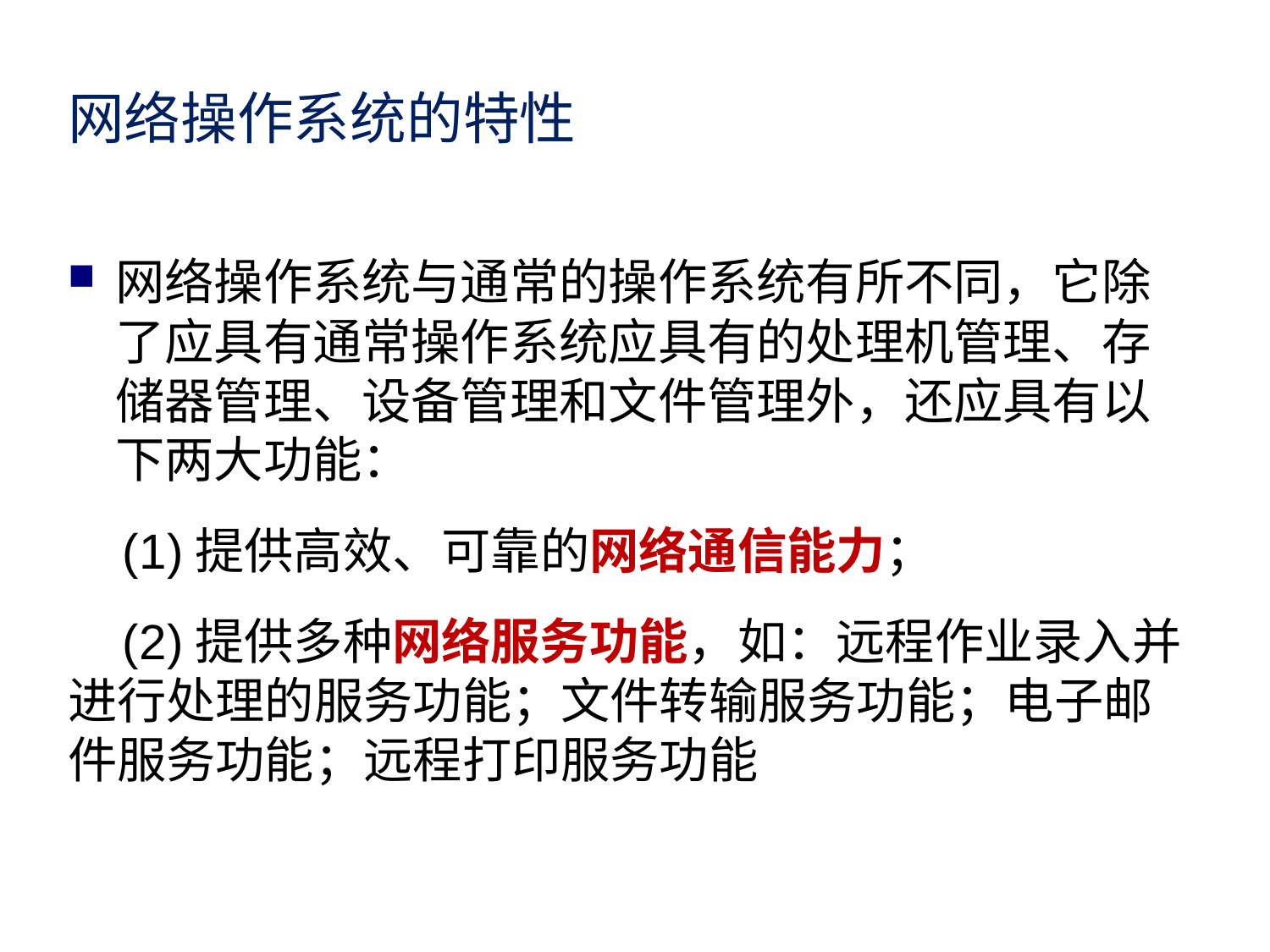

网络操作系统的特性

网络操作系统与通常的操作系统有所不同，它除了应具有通常操作系统应具有的处理机管理、存储器管理、设备管理和文件管理外，还应具有以下两大功能：
    (1)提供高效、可靠的网络通信能力；
    (2)提供多种网络服务功能，如：远程作业录入并进行处理的服务功能；文件转输服务功能；电子邮件服务功能；远程打印服务功能